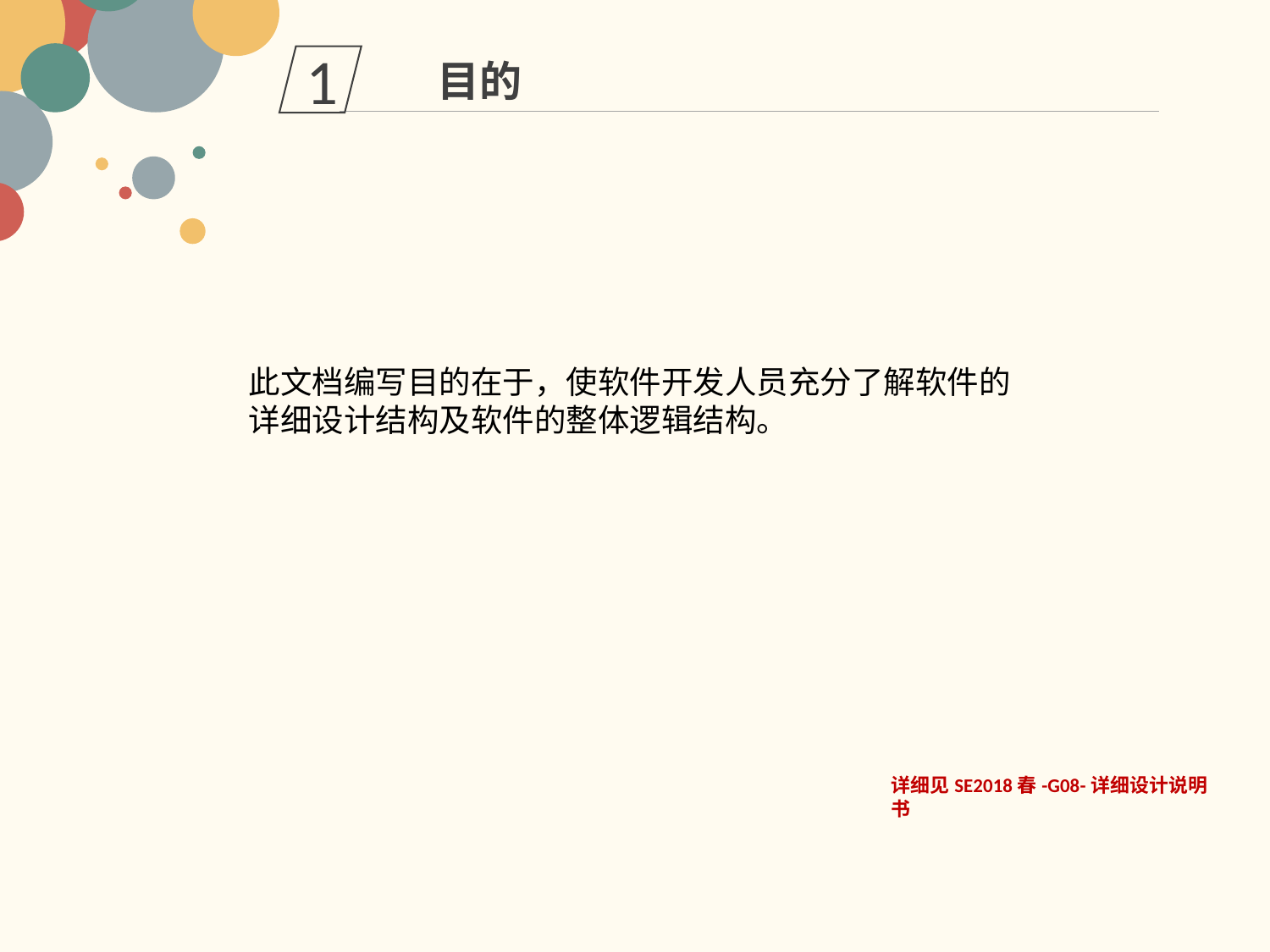

1
目的
此文档编写目的在于，使软件开发人员充分了解软件的详细设计结构及软件的整体逻辑结构。
详细见SE2018春-G08-详细设计说明书